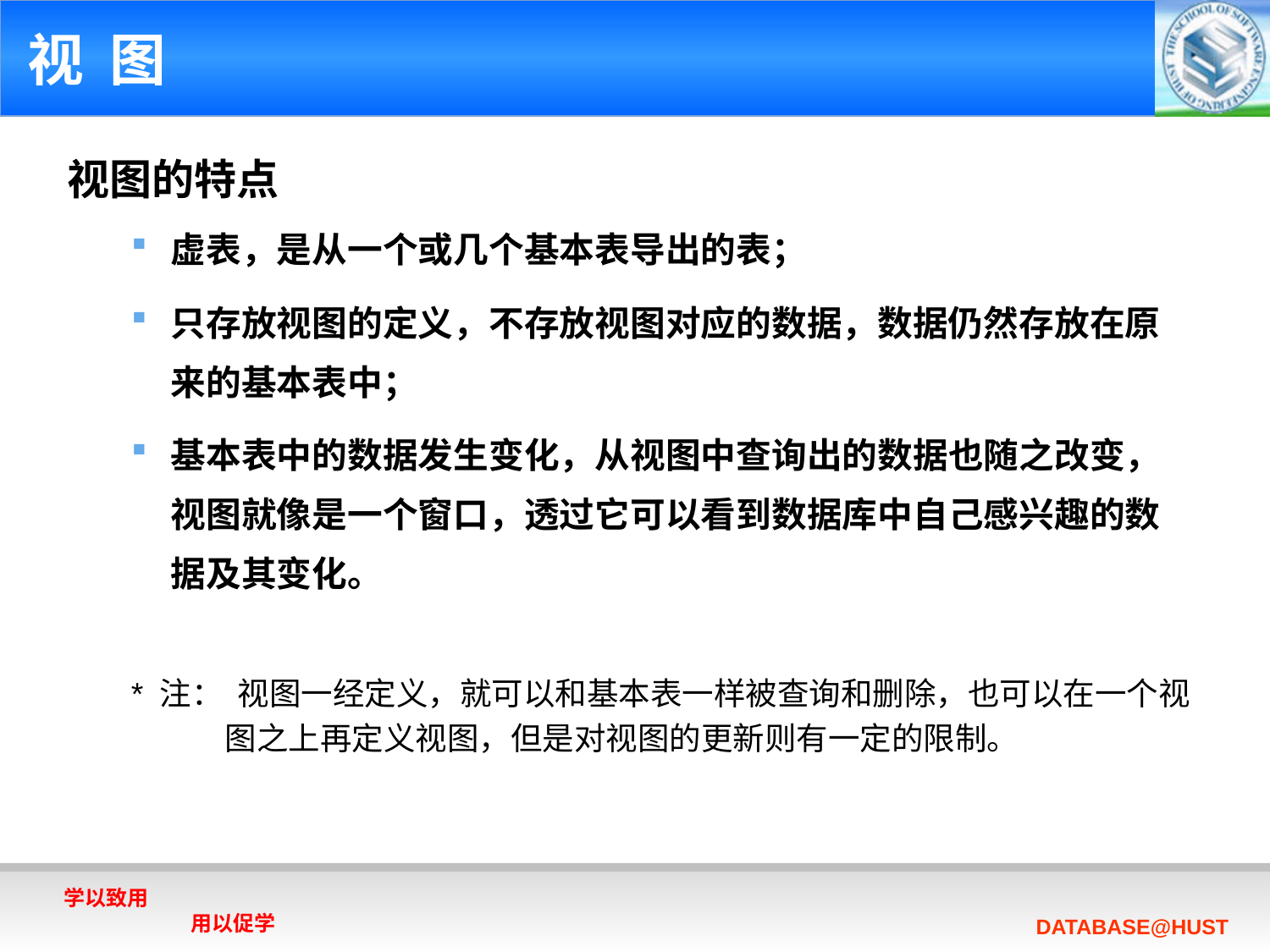

# 视  图
视图的特点
虚表，是从一个或几个基本表导出的表；
只存放视图的定义，不存放视图对应的数据，数据仍然存放在原来的基本表中；
基本表中的数据发生变化，从视图中查询出的数据也随之改变，视图就像是一个窗口，透过它可以看到数据库中自己感兴趣的数据及其变化。

* 注：  视图一经定义，就可以和基本表一样被查询和删除，也可以在一个视
            图之上再定义视图，但是对视图的更新则有一定的限制。